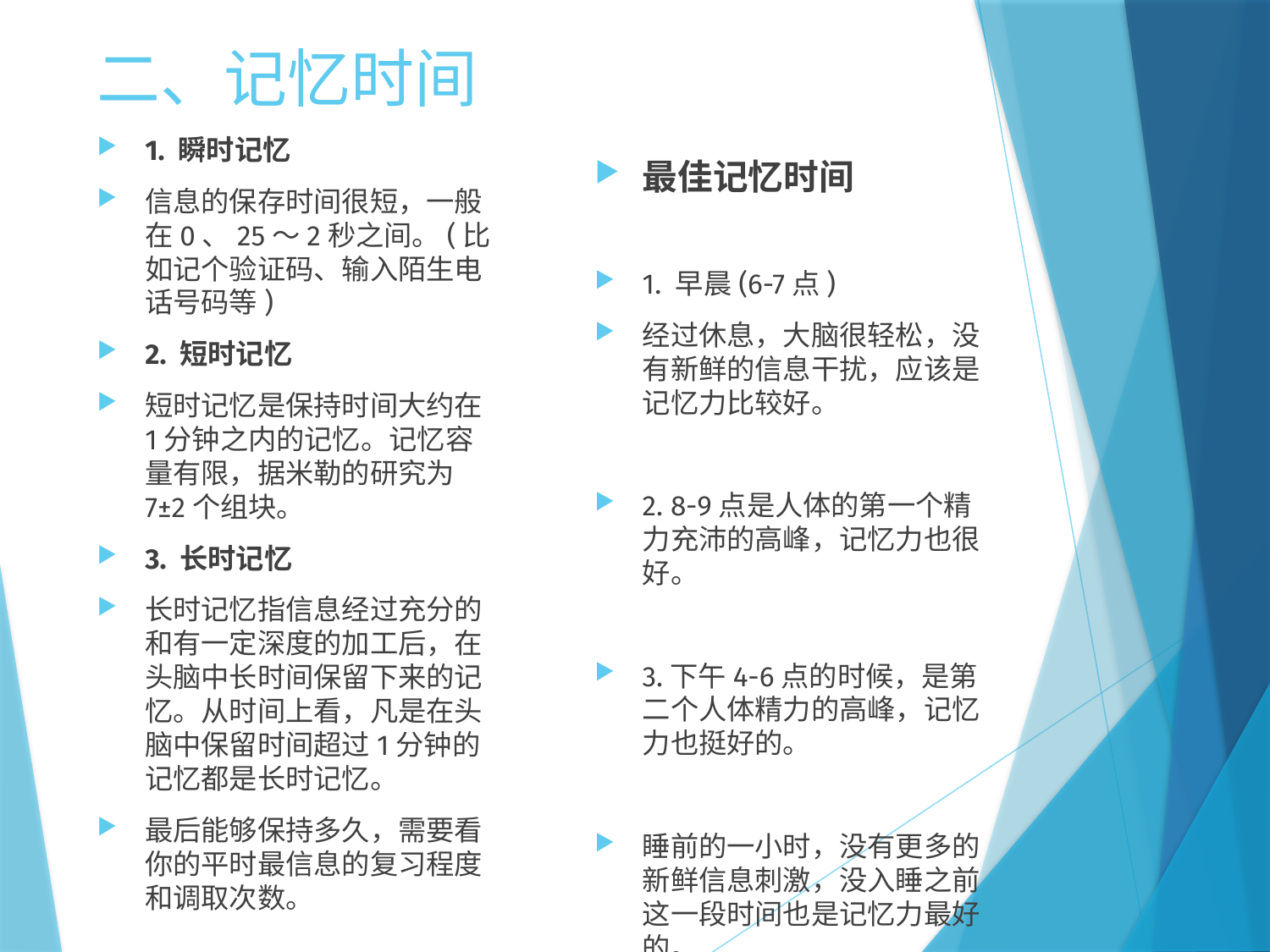

# 二、记忆时间
1. 瞬时记忆
信息的保存时间很短，一般在0、25～2秒之间。(比如记个验证码、输入陌生电话号码等)
2. 短时记忆
短时记忆是保持时间大约在1分钟之内的记忆。记忆容量有限，据米勒的研究为7±2个组块。
3. 长时记忆
长时记忆指信息经过充分的和有一定深度的加工后，在头脑中长时间保留下来的记忆。从时间上看，凡是在头脑中保留时间超过1分钟的记忆都是长时记忆。
最后能够保持多久，需要看你的平时最信息的复习程度和调取次数。
最佳记忆时间

1. 早晨(6-7点)
经过休息，大脑很轻松，没有新鲜的信息干扰，应该是记忆力比较好。

2. 8-9点是人体的第一个精力充沛的高峰，记忆力也很好。

3.下午4-6点的时候，是第二个人体精力的高峰，记忆力也挺好的。

睡前的一小时，没有更多的新鲜信息刺激，没入睡之前这一段时间也是记忆力最好的。

这四个时间段中，又属早晨和睡前记忆是best of the best。